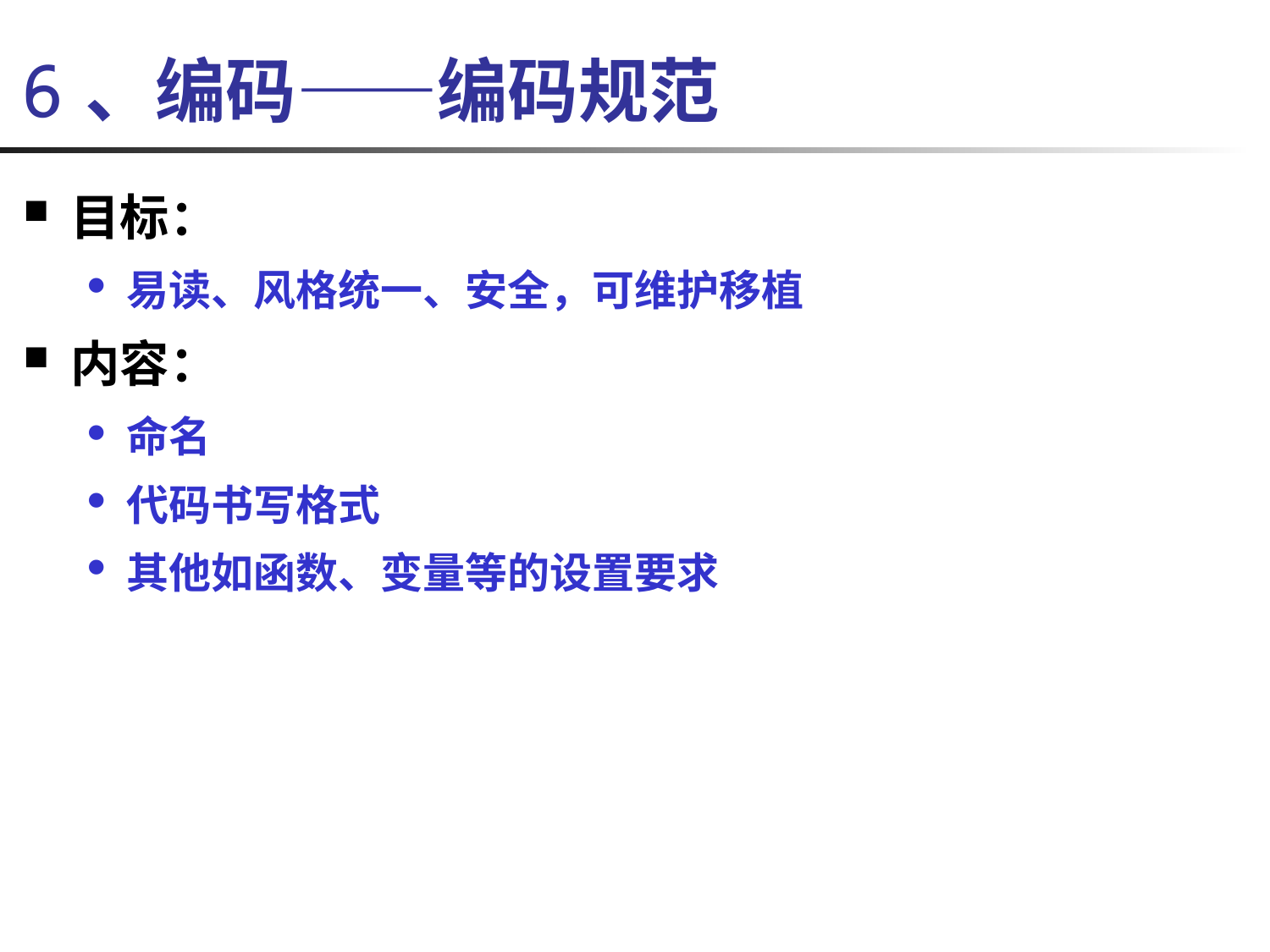

# 6、编码——编码规范
目标：
易读、风格统一、安全，可维护移植
内容：
命名
代码书写格式
其他如函数、变量等的设置要求
18